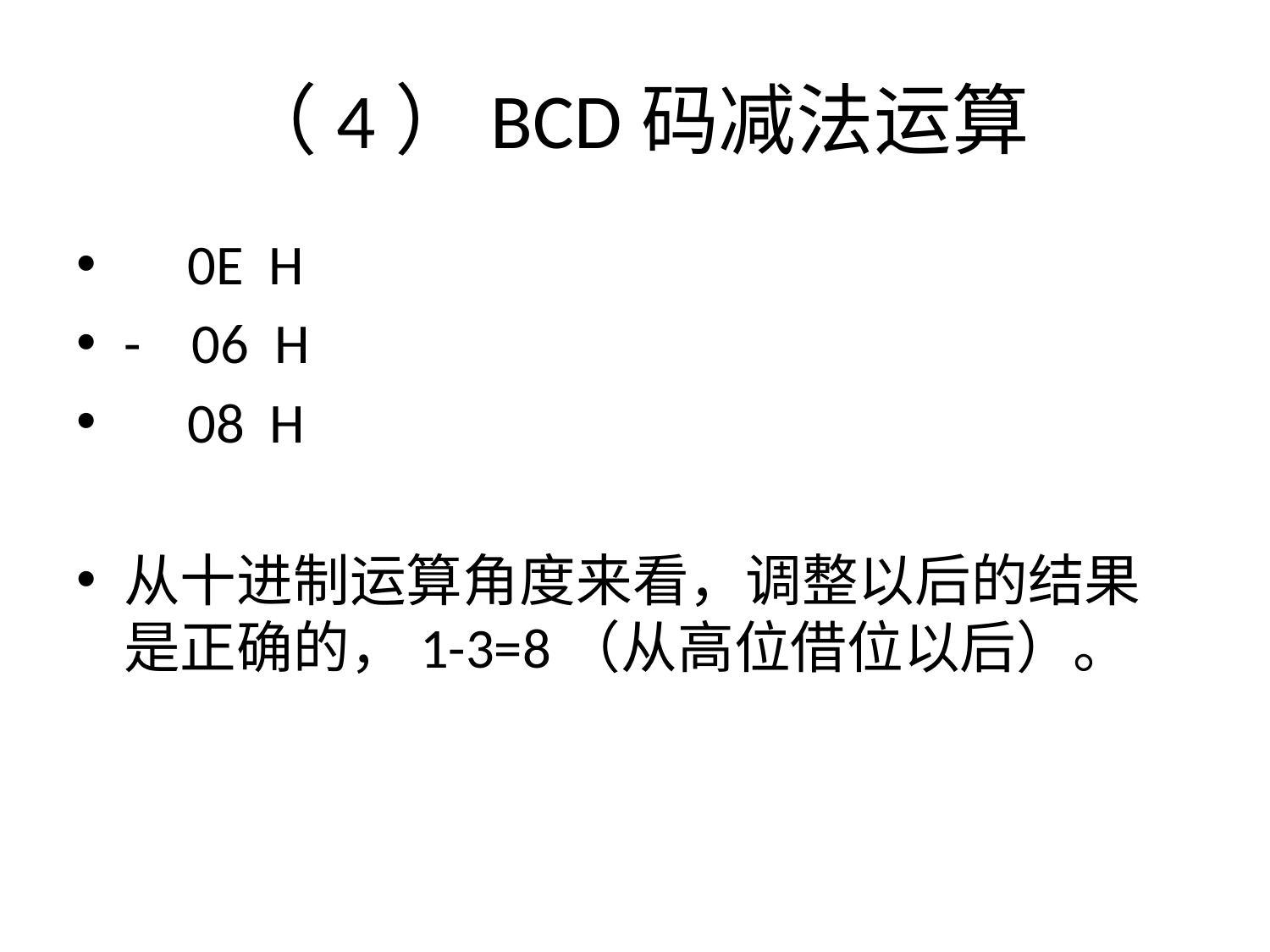

# （4）BCD码减法运算
     0E  H
-    06  H
     08  H

从十进制运算角度来看，调整以后的结果是正确的，1-3=8（从高位借位以后）。